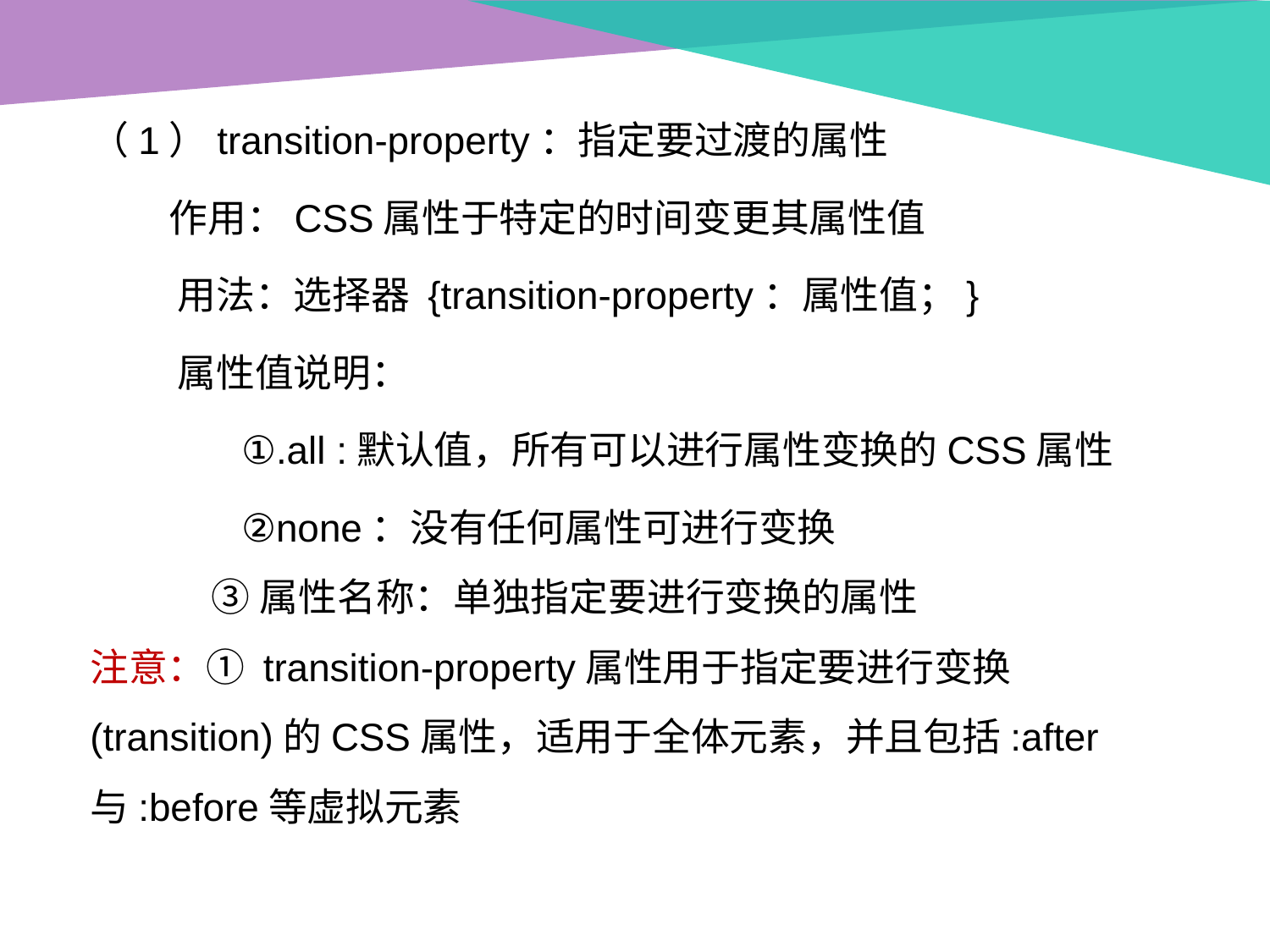

（1）transition-property：指定要过渡的属性
        作用：CSS属性于特定的时间变更其属性值
         用法：选择器 {transition-property：属性值；}
         属性值说明：
              ①.all :默认值，所有可以进行属性变换的CSS属性
              ②none：没有任何属性可进行变换
              ③属性名称：单独指定要进行变换的属性
注意：① transition-property属性用于指定要进行变换(transition)的CSS属性，适用于全体元素，并且包括:after与:before等虚拟元素